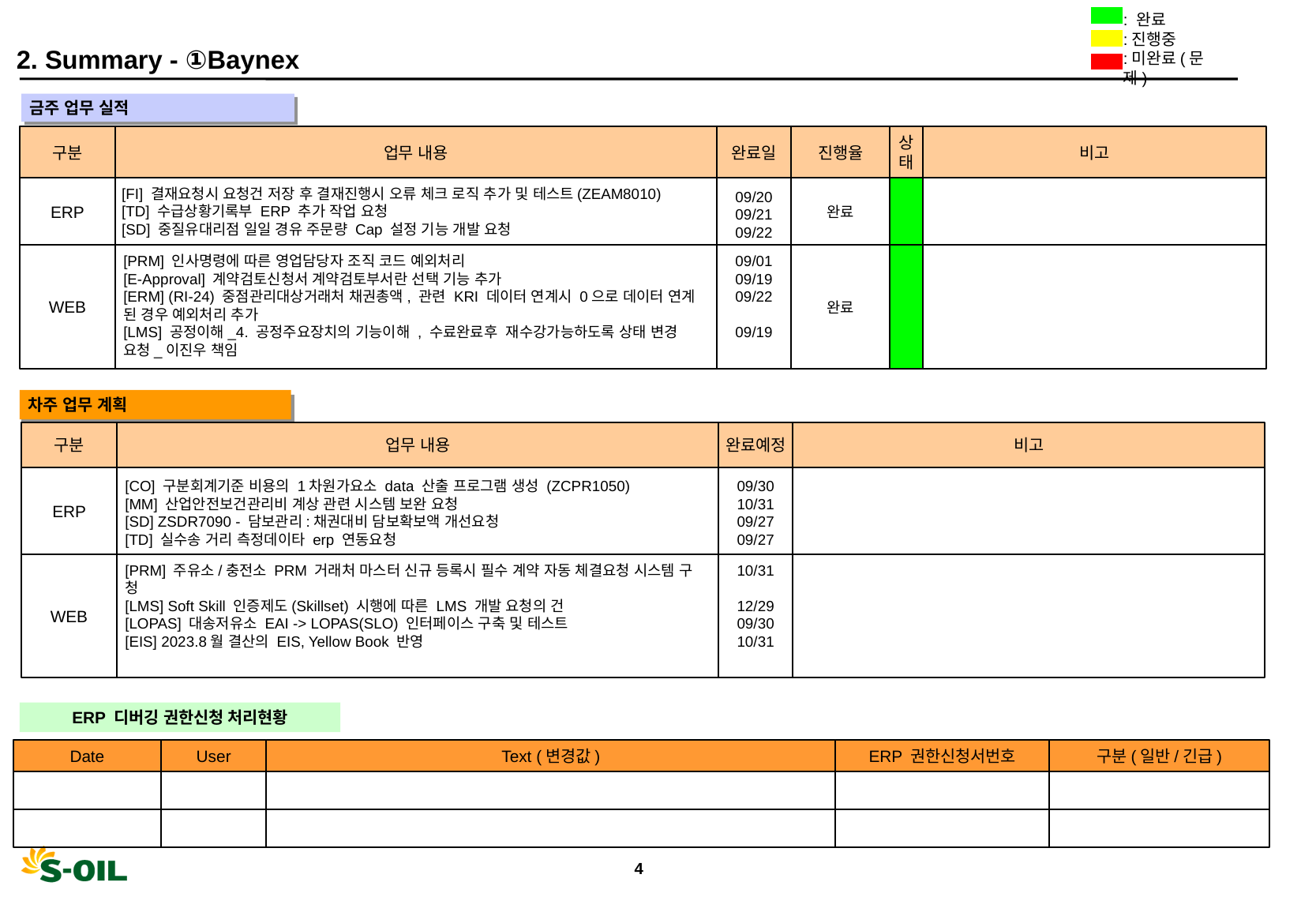

: 완료
:진행중
:미완료(문제)
2. Summary - ①Baynex

 금주 업무 실적
" "
구분
업무 내용
완료일
진행율
상
태
비고

ERP

완료

[FI] 결재요청시 요청건 저장 후 결재진행시 오류 체크 로직 추가 및 테스트(ZEAM8010)
[TD] 수급상황기록부 ERP 추가 작업 요청
[SD] 중질유대리점 일일 경유 주문량 Cap 설정 기능 개발 요청
09/20
09/21
09/22

WEB

완료

[PRM] 인사명령에 따른 영업담당자 조직 코드 예외처리
[E-Approval] 계약검토신청서 계약검토부서란 선택 기능 추가
[ERM] (RI-24) 중점관리대상거래처 채권총액, 관련 KRI 데이터 연계시 0으로 데이터 연계
된 경우 예외처리 추가
[LMS] 공정이해_4. 공정주요장치의 기능이해 , 수료완료후  재수강가능하도록 상태 변경
요청_이진우 책임
09/01
09/19
09/22
09/19

 차주 업무 계획
" "
구분
업무 내용
완료예정
비고

ERP

[CO] 구분회계기준 비용의 1차원가요소 data 산출 프로그램 생성 (ZCPR1050)
[MM] 산업안전보건관리비 계상 관련 시스템 보완 요청
[SD] ZSDR7090 - 담보관리:채권대비 담보확보액 개선요청
[TD] 실수송 거리 측정데이타 erp 연동요청
09/30
10/31
09/27
09/27

WEB

[PRM] 주유소/충전소 PRM 거래처 마스터 신규 등록시 필수 계약 자동 체결요청 시스템 구
청
[LMS] Soft Skill 인증제도(Skillset) 시행에 따른 LMS 개발 요청의 건
[LOPAS] 대송저유소 EAI -> LOPAS(SLO) 인터페이스 구축 및 테스트
[EIS] 2023.8월 결산의 EIS, Yellow Book 반영
10/31
12/29
09/30
10/31

ERP 디버깅 권한신청 처리현황
Date
User
Text (변경값)
ERP 권한신청서번호
구분(일반/긴급)